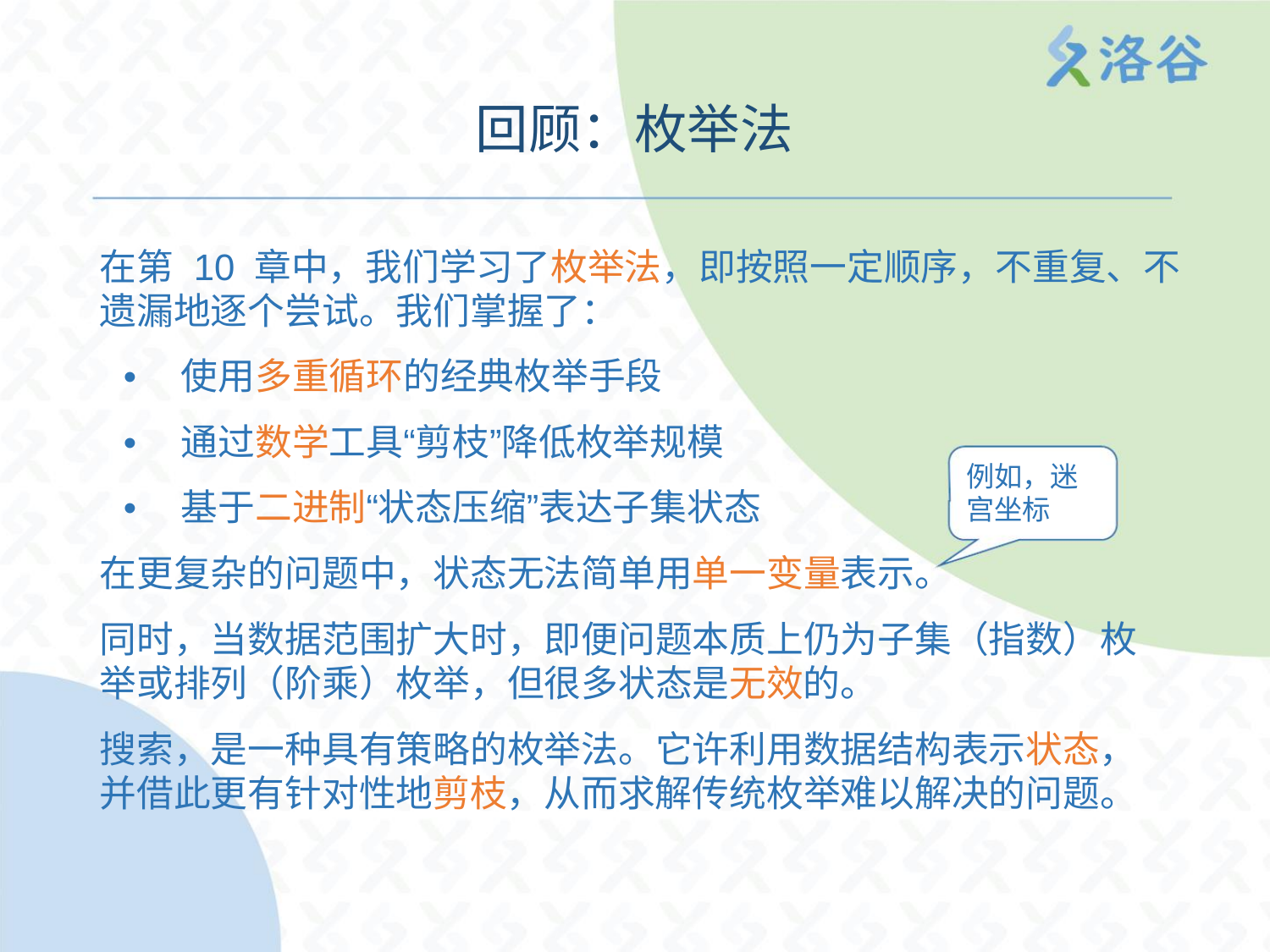

回顾：枚举法
在第 10 章中，我们学习了枚举法，即按照一定顺序，不重复、不
遗漏地逐个尝试。我们掌握了：
• 使用多重循环的经典枚举手段
• 通过数学工具“剪枝”降低枚举规模
例如，迷
• 基于二进制“状态压缩”表达子集状态
宫坐标
在更复杂的问题中，状态无法简单用单一变量表示。
同时，当数据范围扩大时，即便问题本质上仍为子集（指数）枚
举或排列（阶乘）枚举，但很多状态是无效的。
搜索，是一种具有策略的枚举法。它许利用数据结构表示状态，
并借此更有针对性地剪枝，从而求解传统枚举难以解决的问题。